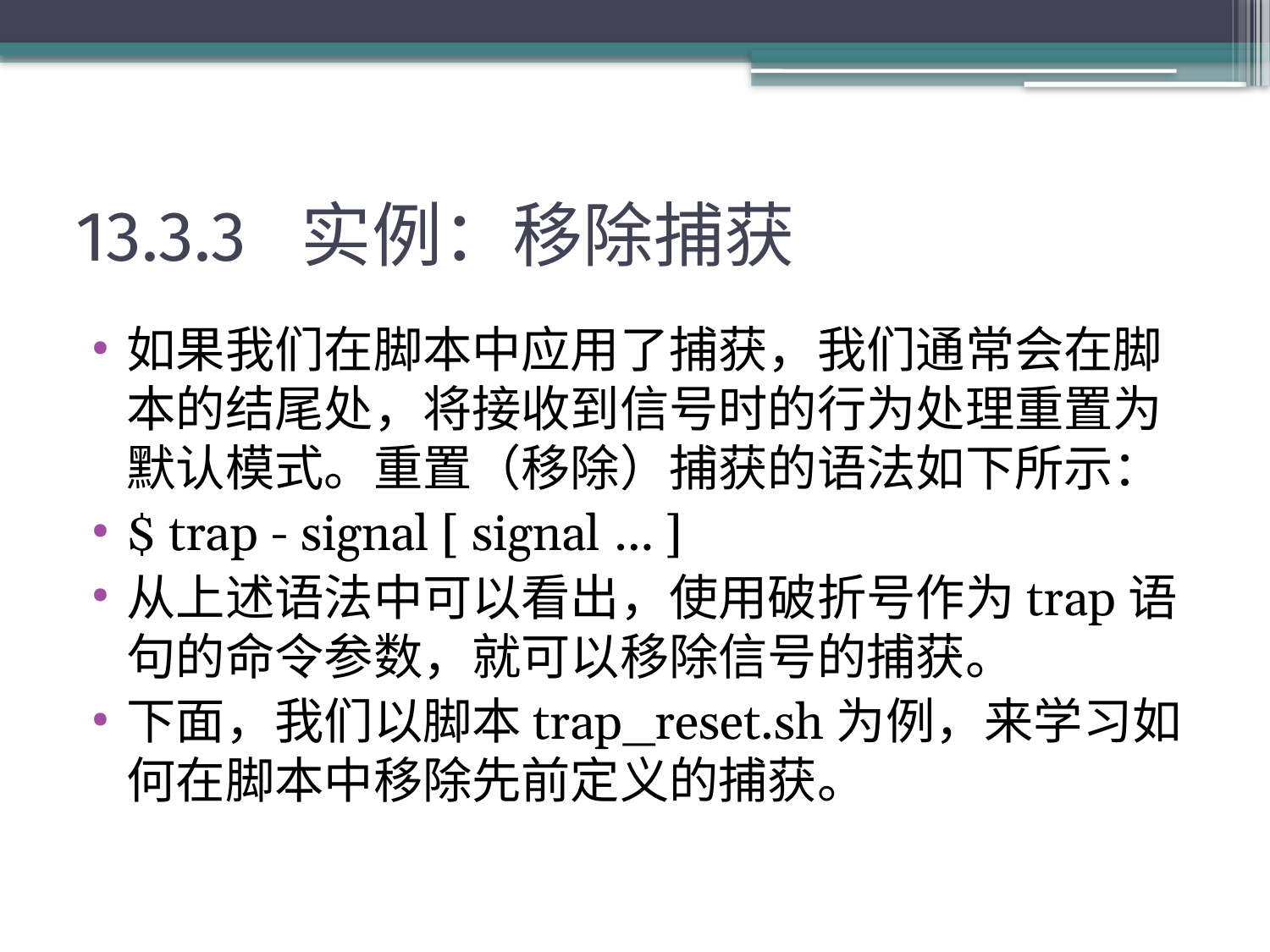

# 13.3.3  实例：移除捕获
如果我们在脚本中应用了捕获，我们通常会在脚本的结尾处，将接收到信号时的行为处理重置为默认模式。重置（移除）捕获的语法如下所示：
$ trap - signal [ signal … ]
从上述语法中可以看出，使用破折号作为trap语句的命令参数，就可以移除信号的捕获。
下面，我们以脚本trap_reset.sh为例，来学习如何在脚本中移除先前定义的捕获。